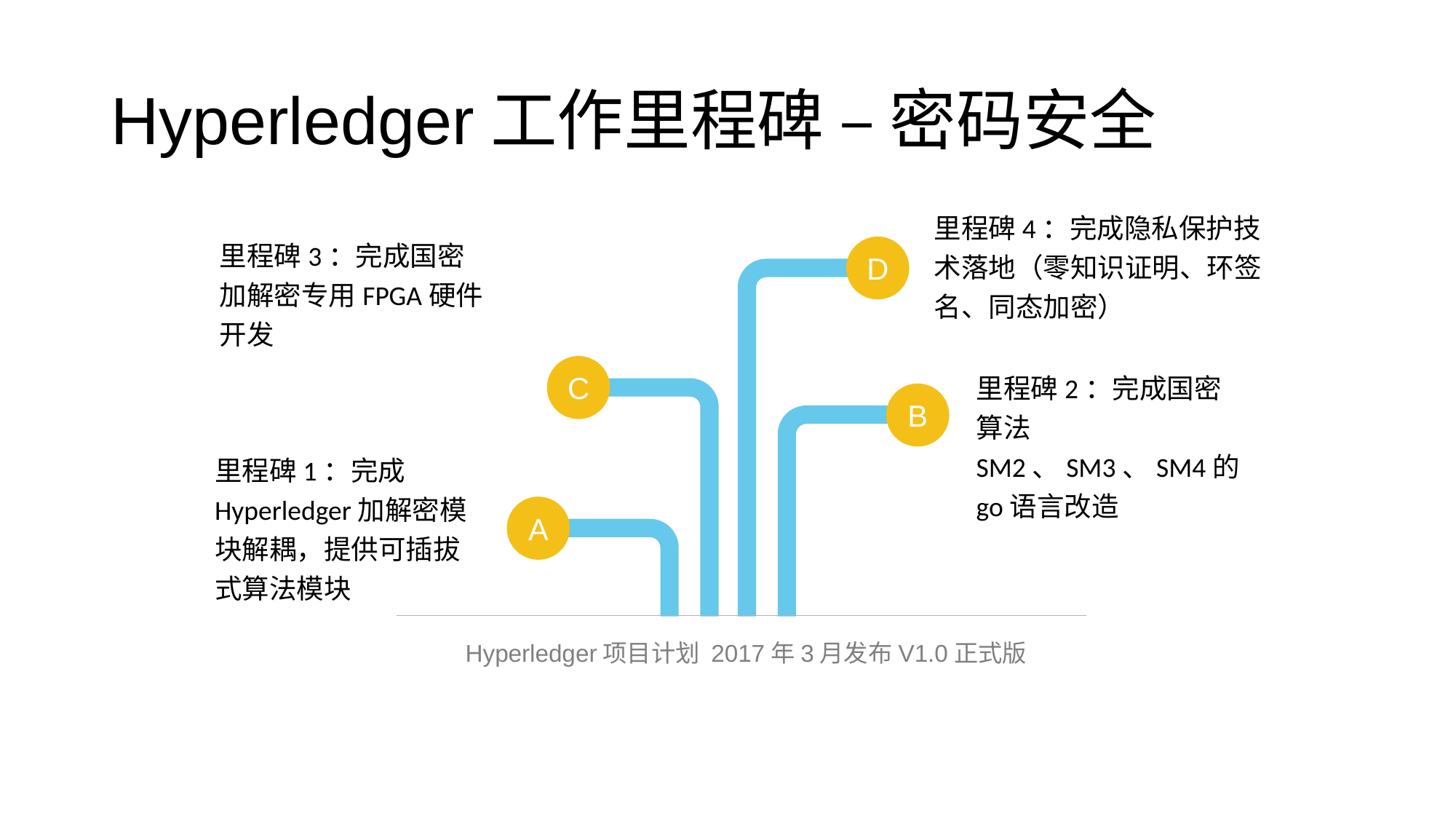

# Hyperledger工作里程碑 – 密码安全
里程碑4：完成隐私保护技术落地（零知识证明、环签名、同态加密）
里程碑3：完成国密加解密专用FPGA硬件开发
D

C

里程碑2：完成国密算法SM2、SM3、SM4的go语言改造
B

里程碑1：完成Hyperledger加解密模块解耦，提供可插拔式算法模块
A

Hyperledger项目计划 2017年3月发布V1.0正式版